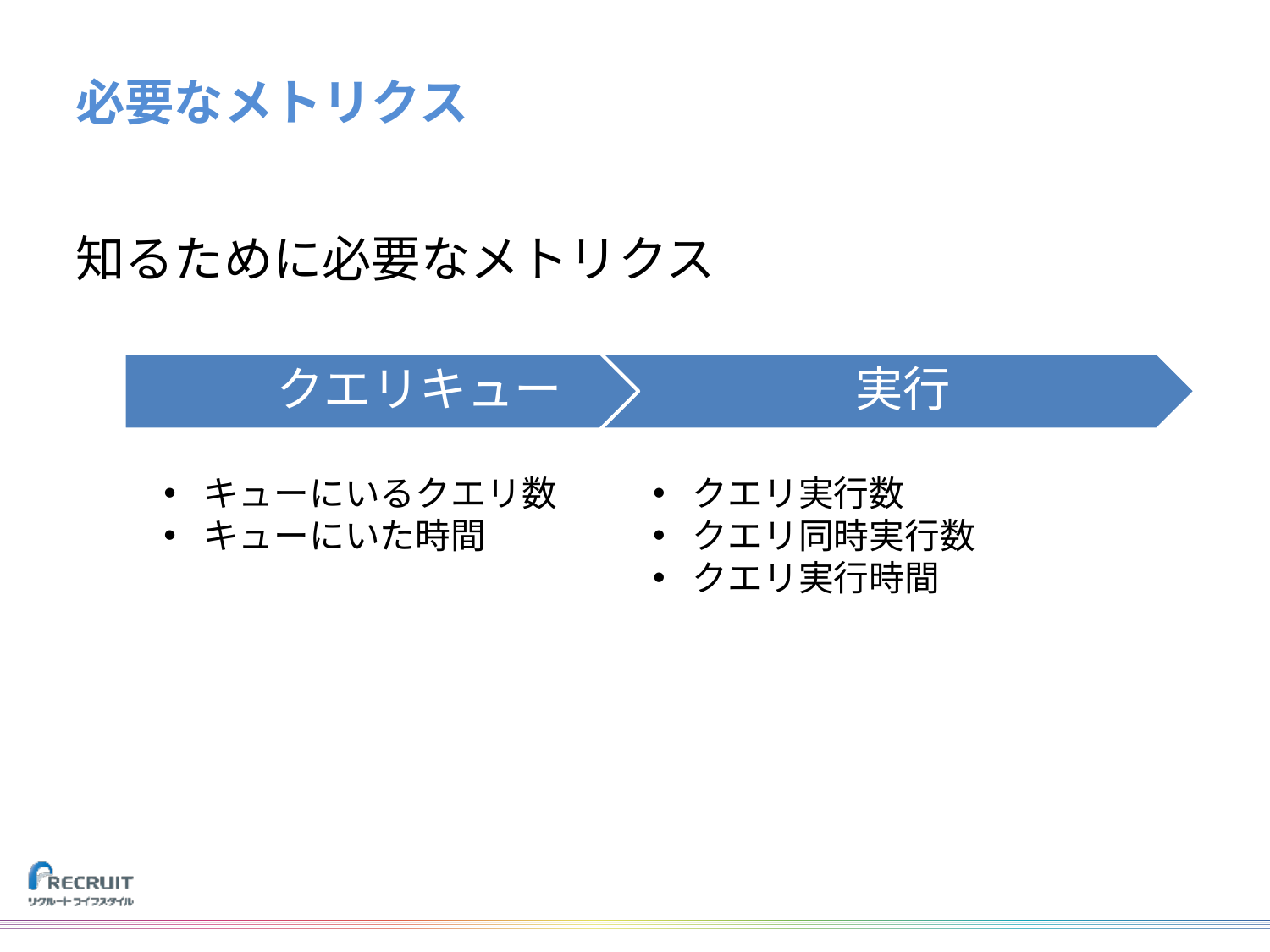

# 必要なメトリクス
知るために必要なメトリクス
クエリキュー
実行
キューにいるクエリ数
キューにいた時間
クエリ実行数
クエリ同時実行数
クエリ実行時間